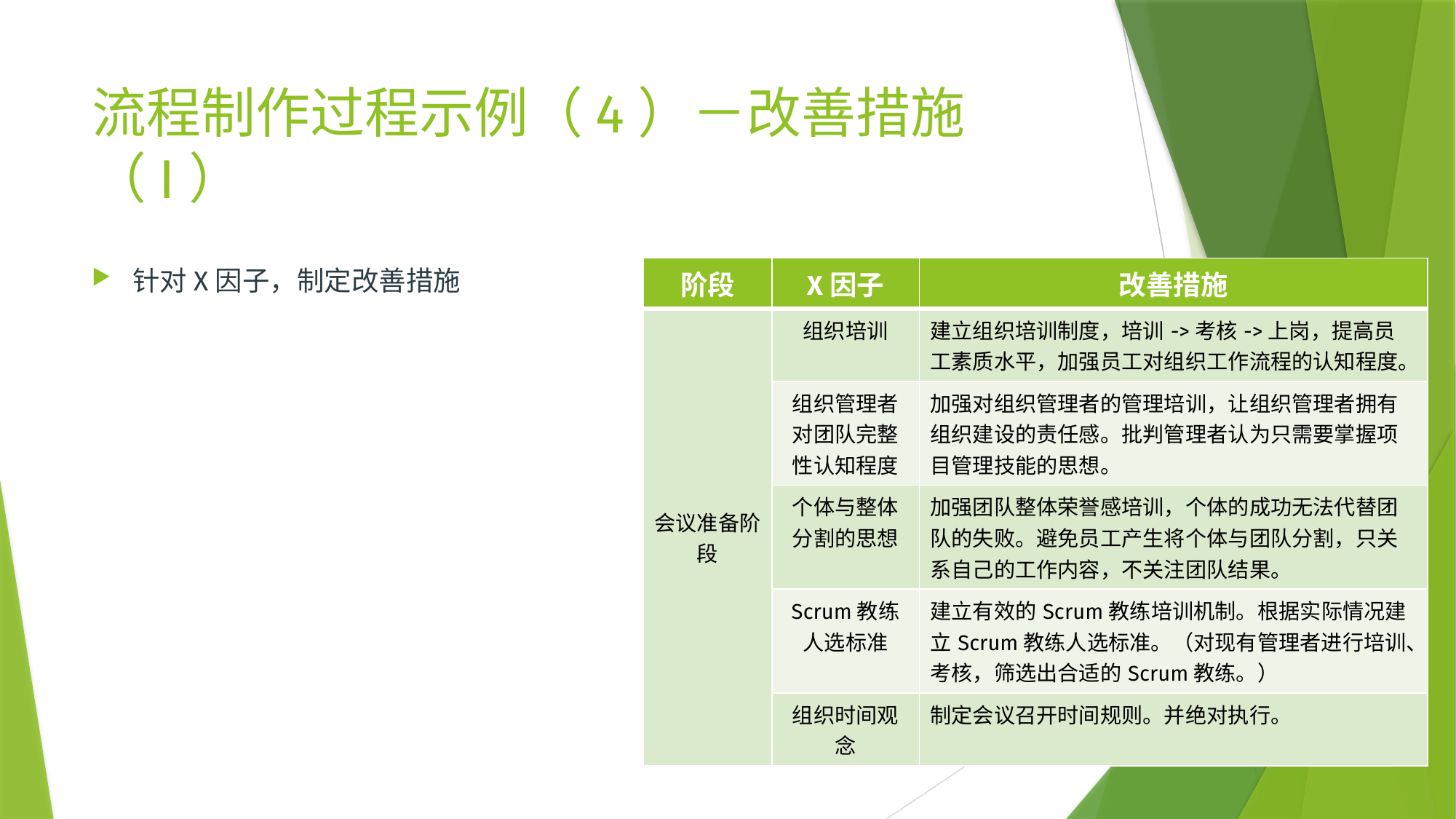

# 流程制作过程示例（4）－改善措施（I）
针对X因子，制定改善措施
| 阶段 | X因子 | 改善措施 |
| --- | --- | --- |
| 会议准备阶段 | 组织培训 | 建立组织培训制度，培训->考核->上岗，提高员工素质水平，加强员工对组织工作流程的认知程度。 |
|  | 组织管理者对团队完整性认知程度 | 加强对组织管理者的管理培训，让组织管理者拥有组织建设的责任感。批判管理者认为只需要掌握项目管理技能的思想。 |
|  | 个体与整体分割的思想 | 加强团队整体荣誉感培训，个体的成功无法代替团队的失败。避免员工产生将个体与团队分割，只关系自己的工作内容，不关注团队结果。 |
|  | Scrum教练人选标准 | 建立有效的Scrum教练培训机制。根据实际情况建立Scrum教练人选标准。（对现有管理者进行培训、考核，筛选出合适的Scrum教练。） |
|  | 组织时间观念 | 制定会议召开时间规则。并绝对执行。 |